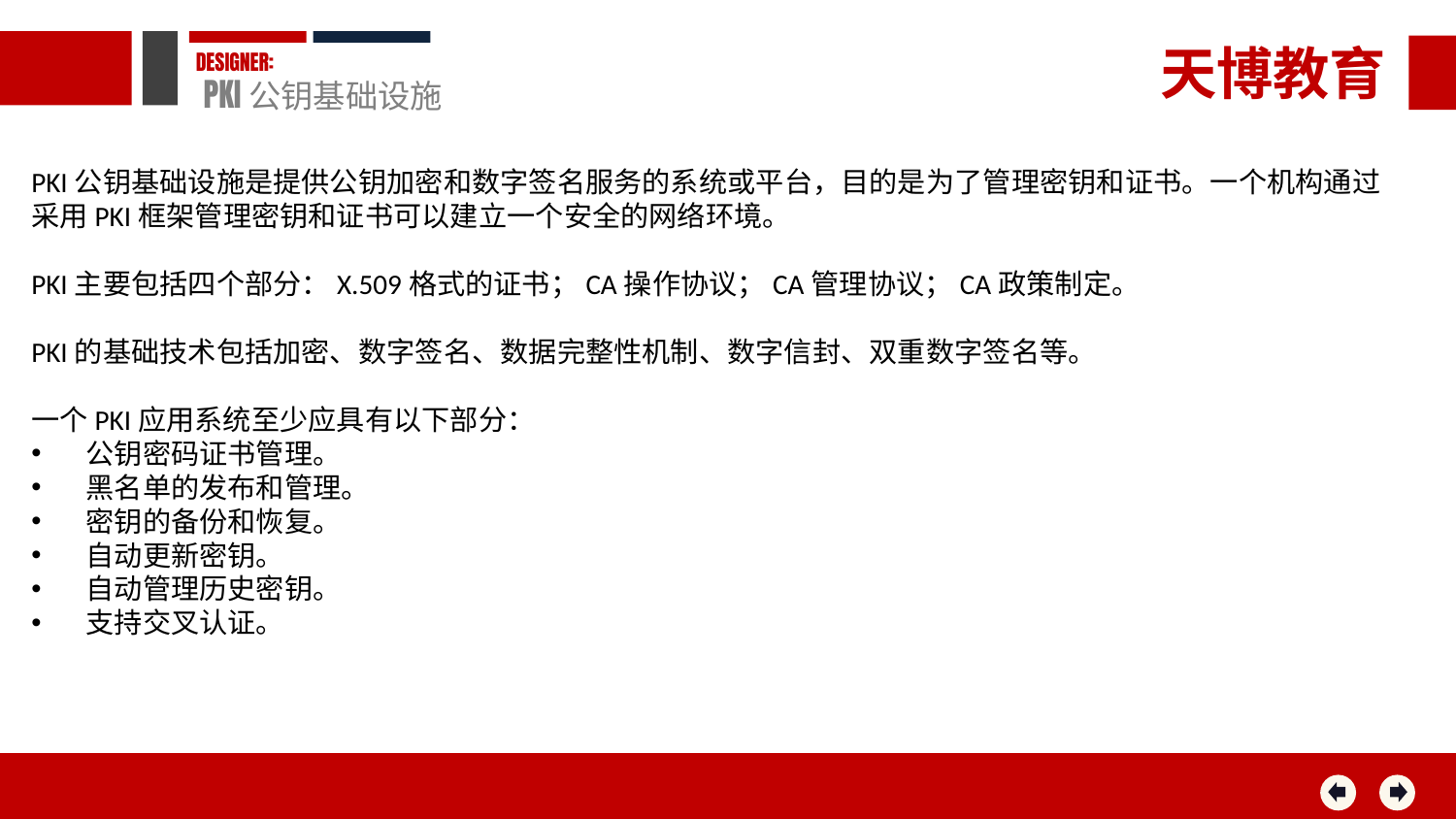

天博教育
DESIGNER:
PKI公钥基础设施
PKI公钥基础设施是提供公钥加密和数字签名服务的系统或平台，目的是为了管理密钥和证书。一个机构通过采用PKI框架管理密钥和证书可以建立一个安全的网络环境。

PKI主要包括四个部分：X.509格式的证书；CA操作协议；CA管理协议；CA政策制定。

PKI的基础技术包括加密、数字签名、数据完整性机制、数字信封、双重数字签名等。

一个PKI应用系统至少应具有以下部分：
公钥密码证书管理。
黑名单的发布和管理。
密钥的备份和恢复。
自动更新密钥。
自动管理历史密钥。
支持交叉认证。